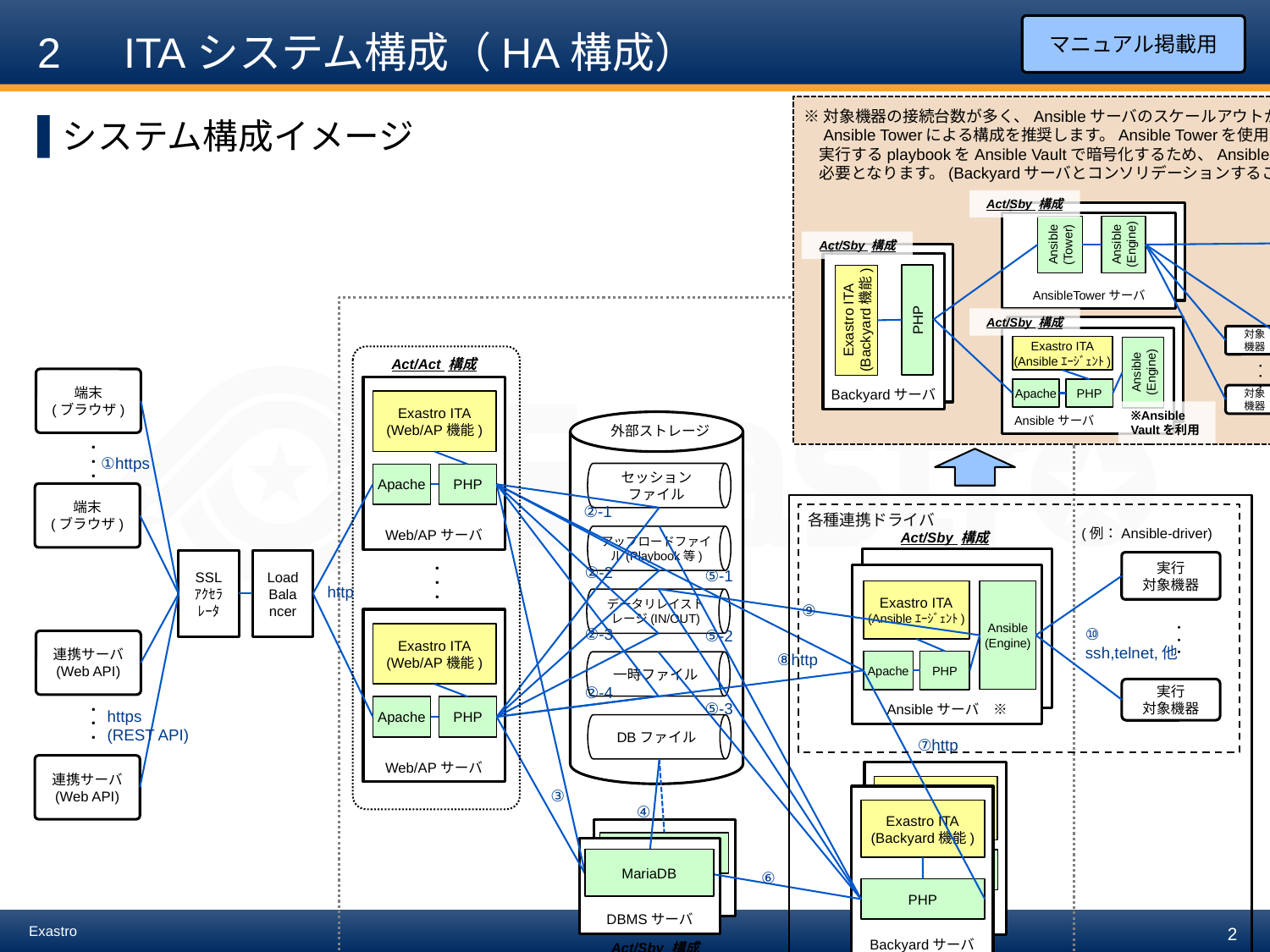

マニュアル掲載用
# 2　ITAシステム構成（HA構成）
※対象機器の接続台数が多く、Ansibleサーバのスケールアウトが必要な場合、
　Ansible Towerによる構成を推奨します。Ansible Towerを使用する場合は、
　実行するplaybookをAnsible Vaultで暗号化するため、Ansibleサーバが
　必要となります。(Backyardサーバとコンソリデーションすることも可能)
システム構成イメージ
Act/Sby 構成
AnsibleTowerサーバ
対象
機器
AnsibleTowerサーバ
AnsibleTowerサーバ
Ansible
(Tower)
Ansible
(Engine)
Ansible
(Tower)
Ansible
(Engine)
Ansible
(Tower)
Ansible
(Engine)
・・・
Act/Sby 構成
Backyardサーバ
Exastro ITA
(Backyard機能)
PHP
Backyardサーバ
Exastro ITA
(Backyard機能)
PHP
対象
機器
ITAサーバ群
Act/Sby 構成
Ansibleサーバ
Exastro ITA
(Ansibleｴｰｼﾞｪﾝﾄ)
Ansible
(Engine)
Apache
PHP
AnsibleTowerサーバ
対象
機器
対象
機器
Ansibleサーバ
Exastro ITA
(Ansibleｴｰｼﾞｪﾝﾄ)
Ansible
(Engine)
Apache
PHP
Ansible
(Tower)
Ansible
(Engine)

・・・
・・・
Act/Act 構成
端末
(ブラウザ)
Web/APサーバ
対象
機器
対象
機器
Exastro ITA
(Web/AP機能)
※Ansible Vaultを利用
外部ストレージ

セッション
ファイル
アップロードファイル(Playbook等)
データリレイストレージ(IN/OUT)
一時ファイル
DBファイル

・・・
①https
Apache
PHP
端末
(ブラウザ)
②-1

各種連携ドライバ

 (例：Ansible-driver)
Act/Sby 構成
Ansibleサーバ
Exastro ITA
(Ansibleｴｰｼﾞｪﾝﾄ)
Ansible
(Core)
Apache
PHP
Ansibleサーバ　※
Exastro ITA
(Ansibleｴｰｼﾞｪﾝﾄ)
Ansible
(Engine)
Apache
PHP
・・・
SSL
ｱｸｾﾗﾚｰﾀ
Load
Balancer
実行
対象機器
②-2
⑤-1
http
⑨
Web/APサーバ
・・・
②-3
⑩
ssh,telnet,他
⑤-2
Exastro ITA
(Web/AP機能)
連携サーバ
(Web API)
⑧http
②-4
実行
対象機器
・・・
⑤-3
Apache
PHP
https
(REST API)
⑦http
連携サーバ
(Web API)
APサーバ(RHEL8)
Exastro ITA
(Backyard機能)
PHP
③
Backyardサーバ
Exastro ITA
(Backyard機能)
PHP
④
DBMSサーバ
MariaDB
DBMSサーバ
MariaDB
MariaDB
⑥
Act/Sby 構成
(またはGaleraCluster等での冗長構成)
Act/Sby 構成